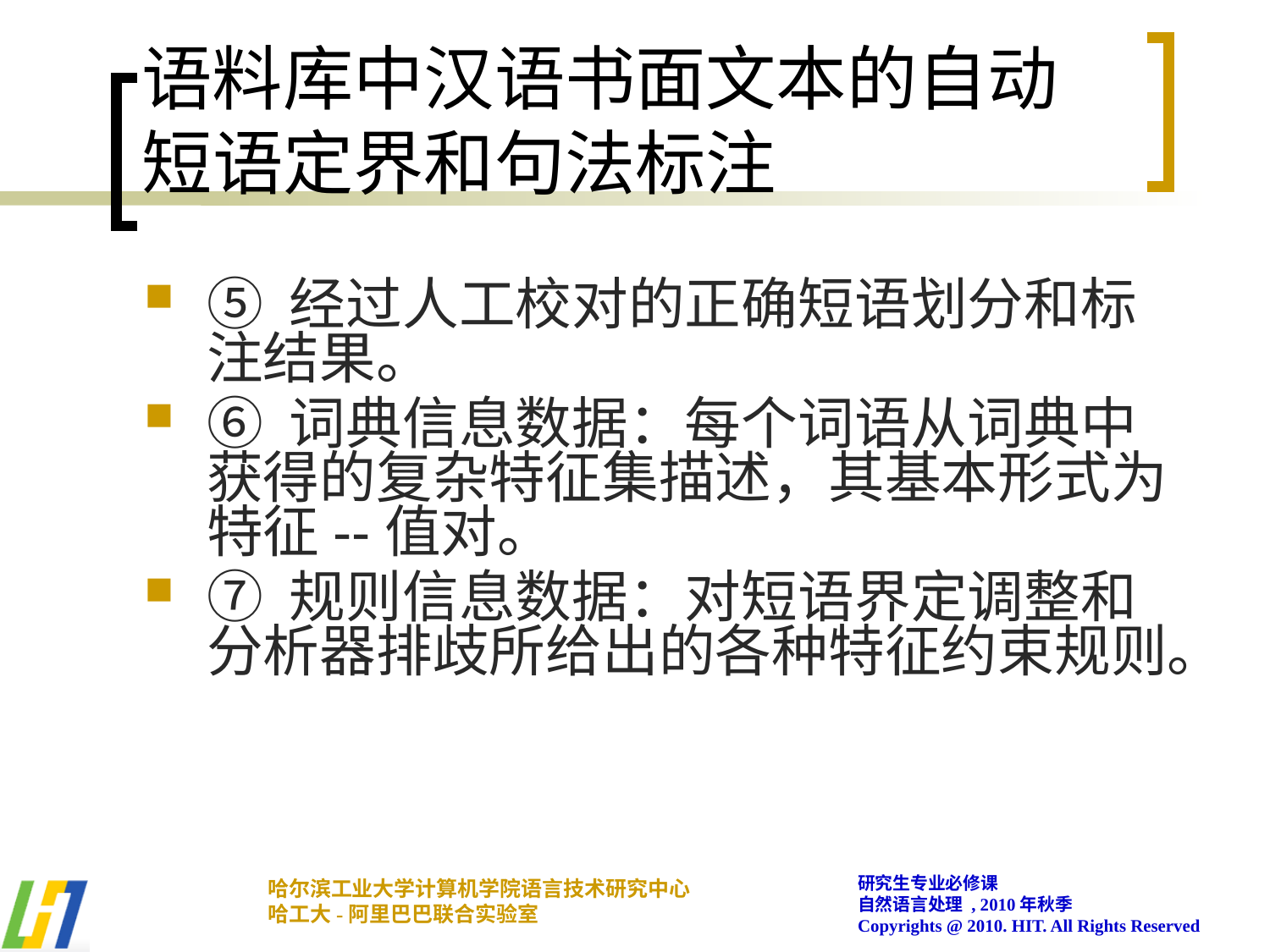

# 语料库中汉语书面文本的自动短语定界和句法标注
⑤ 经过人工校对的正确短语划分和标注结果。
⑥ 词典信息数据：每个词语从词典中获得的复杂特征集描述，其基本形式为特征--值对。
⑦ 规则信息数据：对短语界定调整和分析器排歧所给出的各种特征约束规则。

研究生专业必修课
自然语言处理 , 2010年秋季
Copyrights @ 2010. HIT. All Rights Reserved
哈尔滨工业大学计算机学院语言技术研究中心
哈工大-阿里巴巴联合实验室